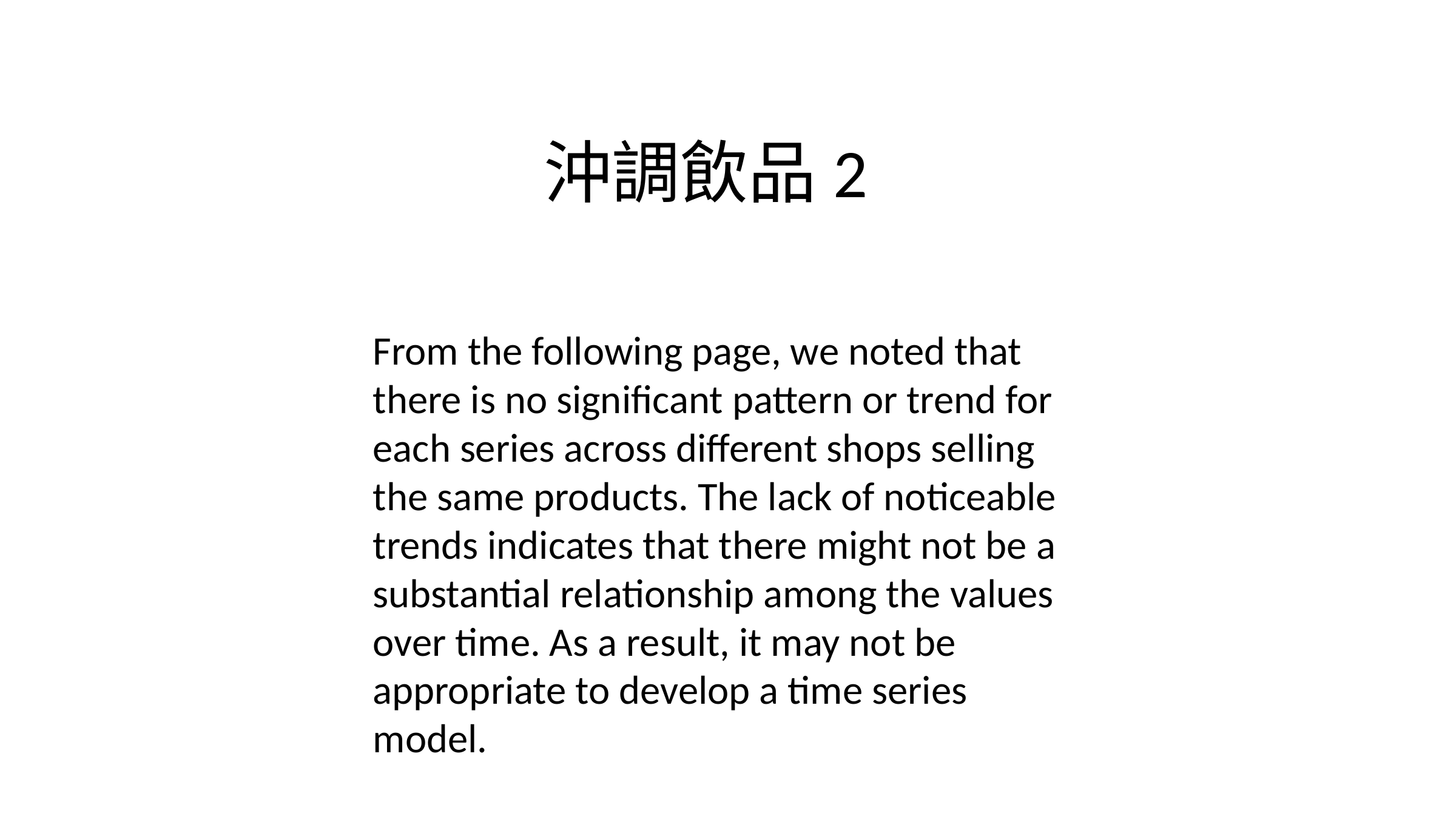

沖調飲品2

From the following page, we noted that there is no significant pattern or trend for each series across different shops selling the same products. The lack of noticeable trends indicates that there might not be a substantial relationship among the values over time. As a result, it may not be appropriate to develop a time series model.